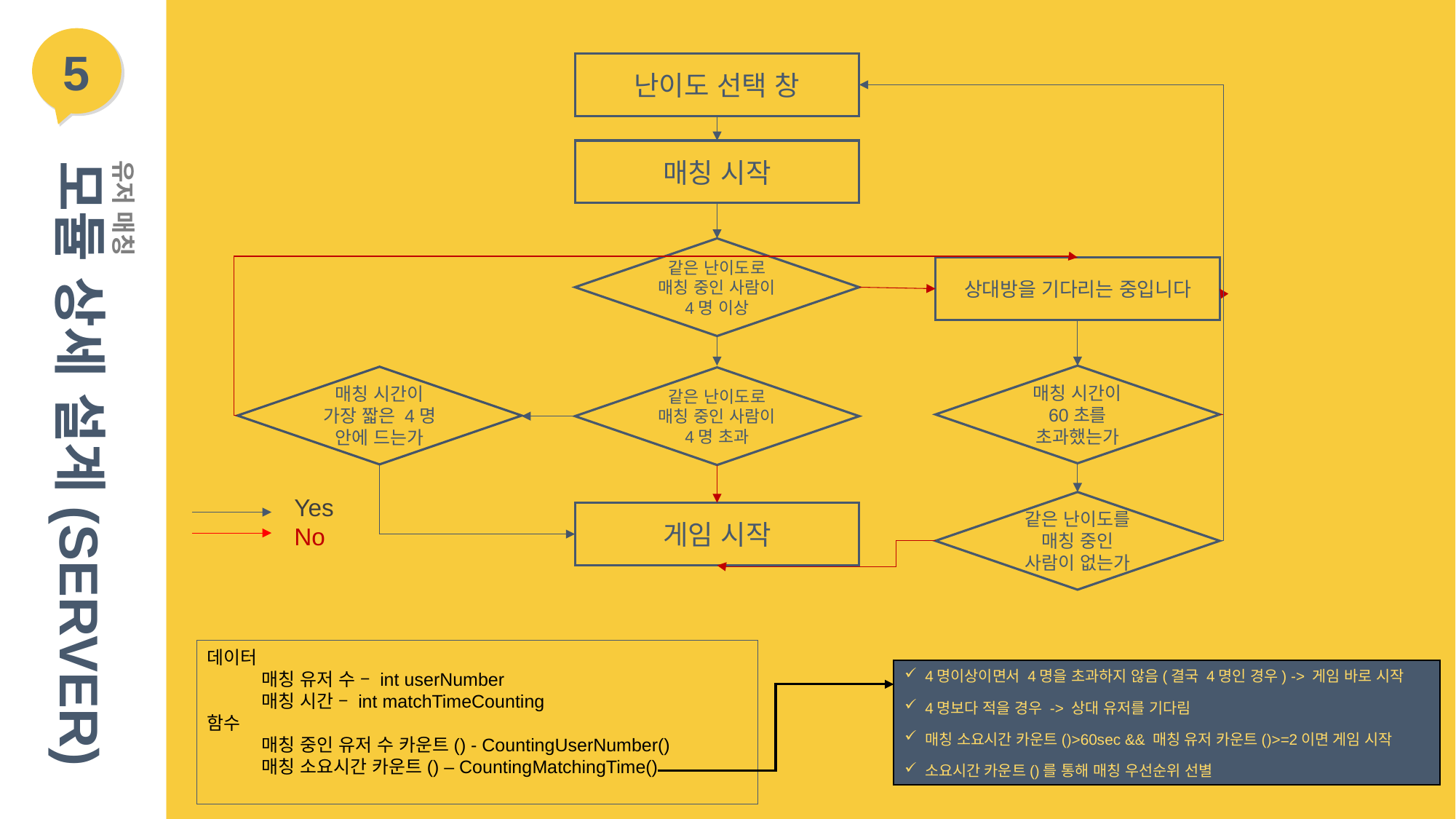

5

난이도 선택 창
매칭 시작
모듈 상세 설계(SERVER)
유저 매칭
같은 난이도로 매칭 중인 사람이 4명 이상
상대방을 기다리는 중입니다
매칭 시간이
60초를
초과했는가
매칭 시간이 가장 짧은 4명 안에 드는가
같은 난이도로 매칭 중인 사람이 4명 초과
	Yes
	No
같은 난이도를 매칭 중인 사람이 없는가
게임 시작
데이터
매칭 유저 수 – int userNumber
매칭 시간 – int matchTimeCounting
함수
매칭 중인 유저 수 카운트() - CountingUserNumber()
매칭 소요시간 카운트() – CountingMatchingTime()

4명이상이면서 4명을 초과하지 않음(결국 4명인 경우) -> 게임 바로 시작
4명보다 적을 경우 -> 상대 유저를 기다림
매칭 소요시간 카운트()>60sec && 매칭 유저 카운트()>=2이면 게임 시작
소요시간 카운트()를 통해 매칭 우선순위 선별